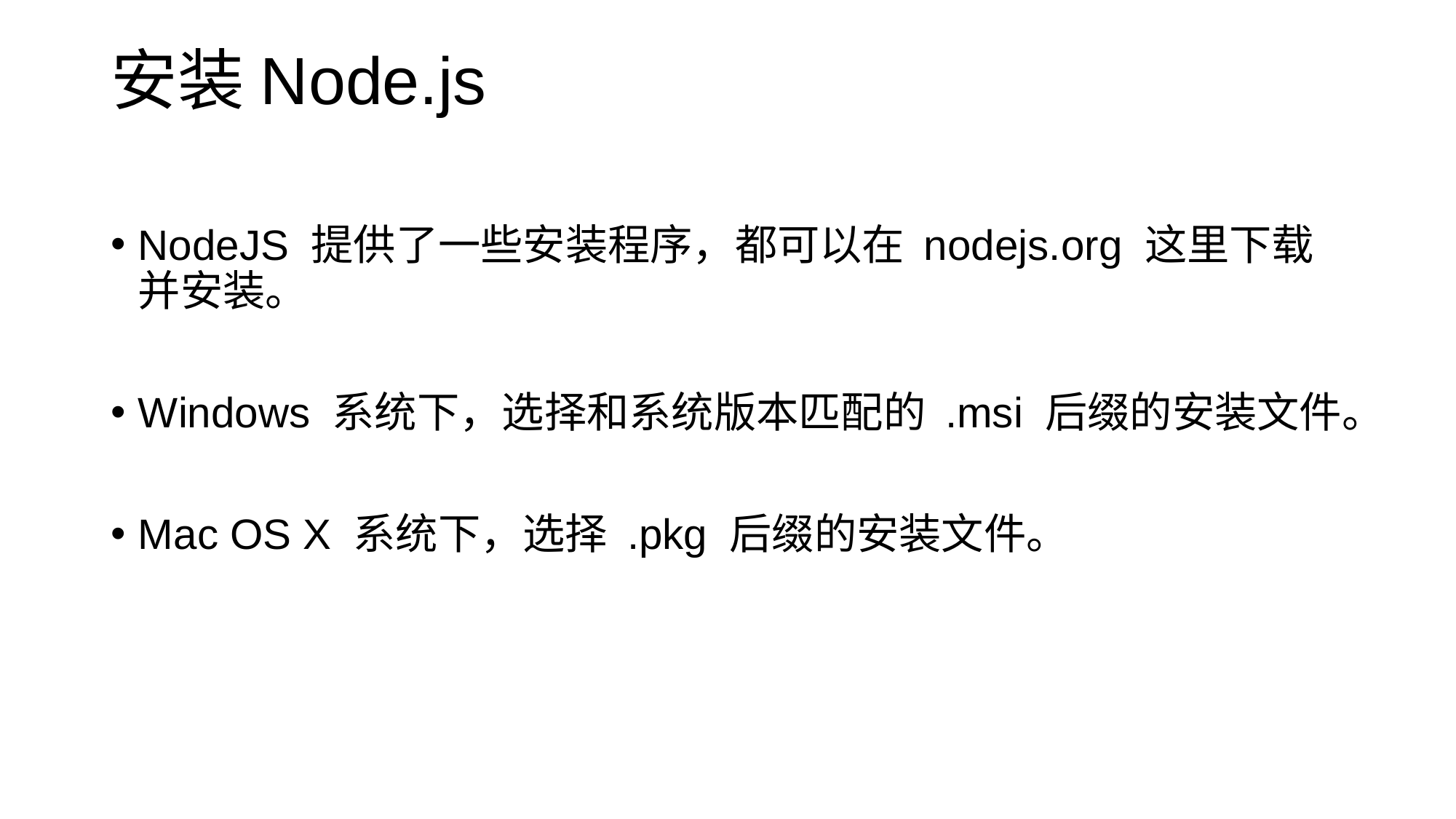

# 安装Node.js
NodeJS 提供了一些安装程序，都可以在 nodejs.org 这里下载并安装。

Windows 系统下，选择和系统版本匹配的 .msi 后缀的安装文件。

Mac OS X 系统下，选择 .pkg 后缀的安装文件。